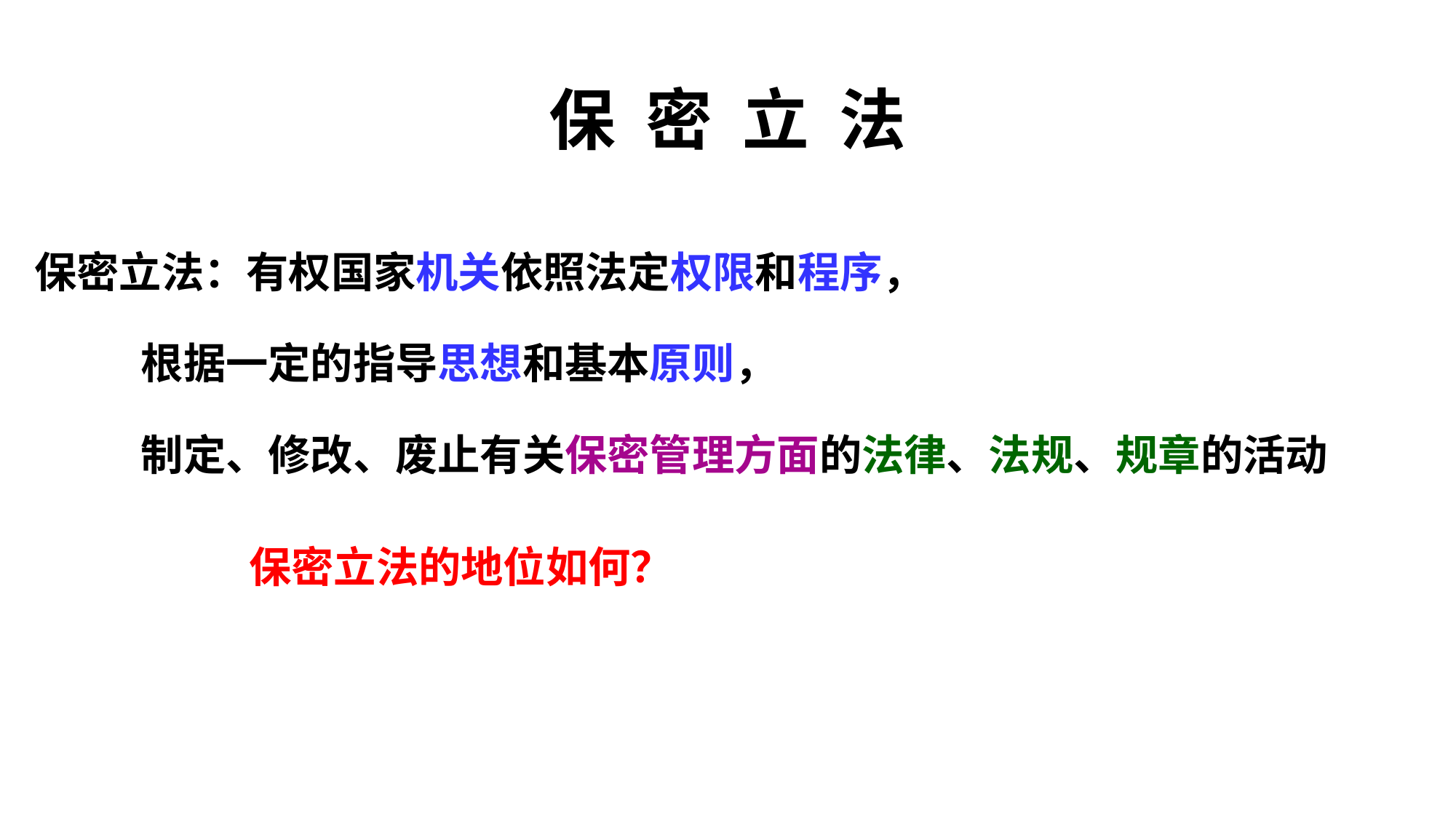

# 保  密  立  法
保密立法：有权国家机关依照法定权限和程序，
          根据一定的指导思想和基本原则，
          制定、修改、废止有关保密管理方面的法律、法规、规章的活动
保密立法的地位如何？